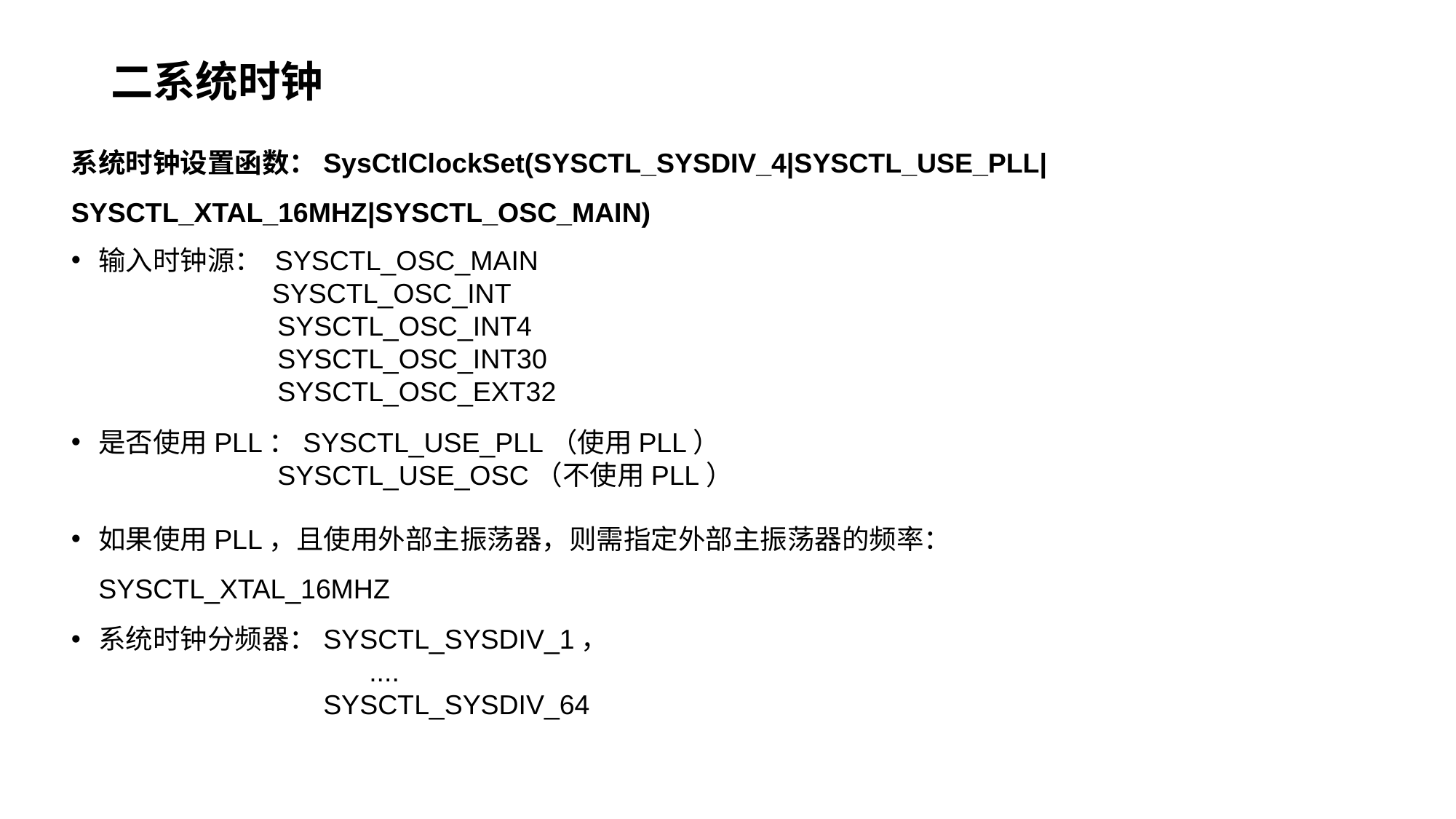

# 二系统时钟
系统时钟设置函数：SysCtlClockSet(SYSCTL_SYSDIV_4|SYSCTL_USE_PLL|SYSCTL_XTAL_16MHZ|SYSCTL_OSC_MAIN)
输入时钟源： SYSCTL_OSC_MAIN
	            SYSCTL_OSC_INT
                           SYSCTL_OSC_INT4
                           SYSCTL_OSC_INT30
                           SYSCTL_OSC_EXT32
是否使用PLL：SYSCTL_USE_PLL（使用PLL）
                           SYSCTL_USE_OSC（不使用PLL）
如果使用PLL，且使用外部主振荡器，则需指定外部主振荡器的频率： SYSCTL_XTAL_16MHZ
系统时钟分频器：SYSCTL_SYSDIV_1，
                                       ....
                                 SYSCTL_SYSDIV_64